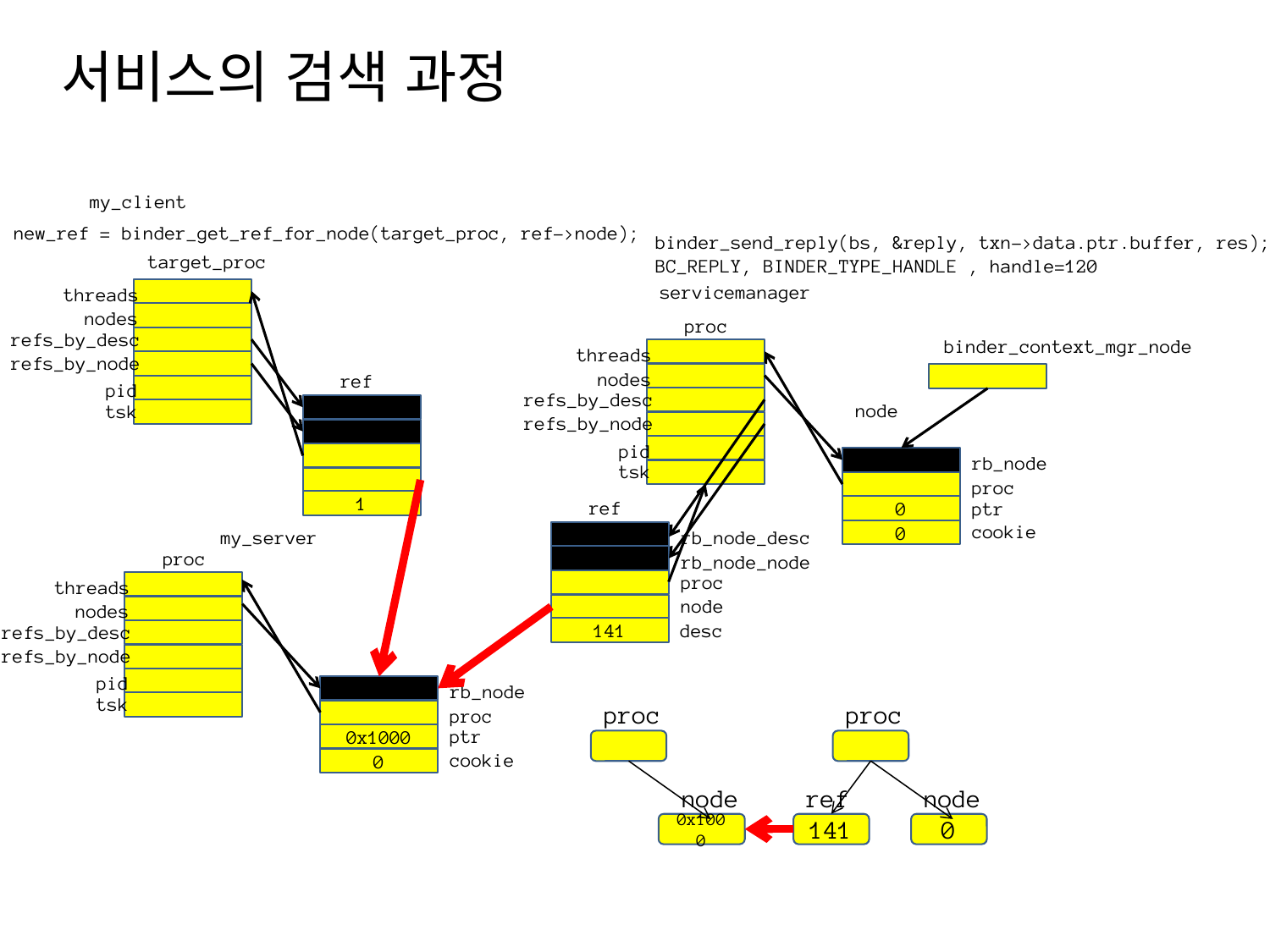

# 서비스의 검색 과정
my_client
 new_ref = binder_get_ref_for_node(target_proc, ref->node);
binder_send_reply(bs, &reply, txn->data.ptr.buffer, res);
BC_REPLY, BINDER_TYPE_HANDLE , handle=120
target_proc
servicemanager
threads

nodes

proc
refs_by_desc

binder_context_mgr_node
threads

refs_by_node

nodes
ref

pid

refs_by_desc

node
tsk

refs_by_node

pid

rb_node

tsk

proc

ref
ptr
1
0
cookie
rb_node_desc
my_server
0

proc
rb_node_node

proc
threads

node
nodes

desc
refs_by_desc
141

refs_by_node

pid

rb_node

tsk
proc
proc

proc

ptr
0x1000

cookie
0
node
ref
node
0x1000
141
0